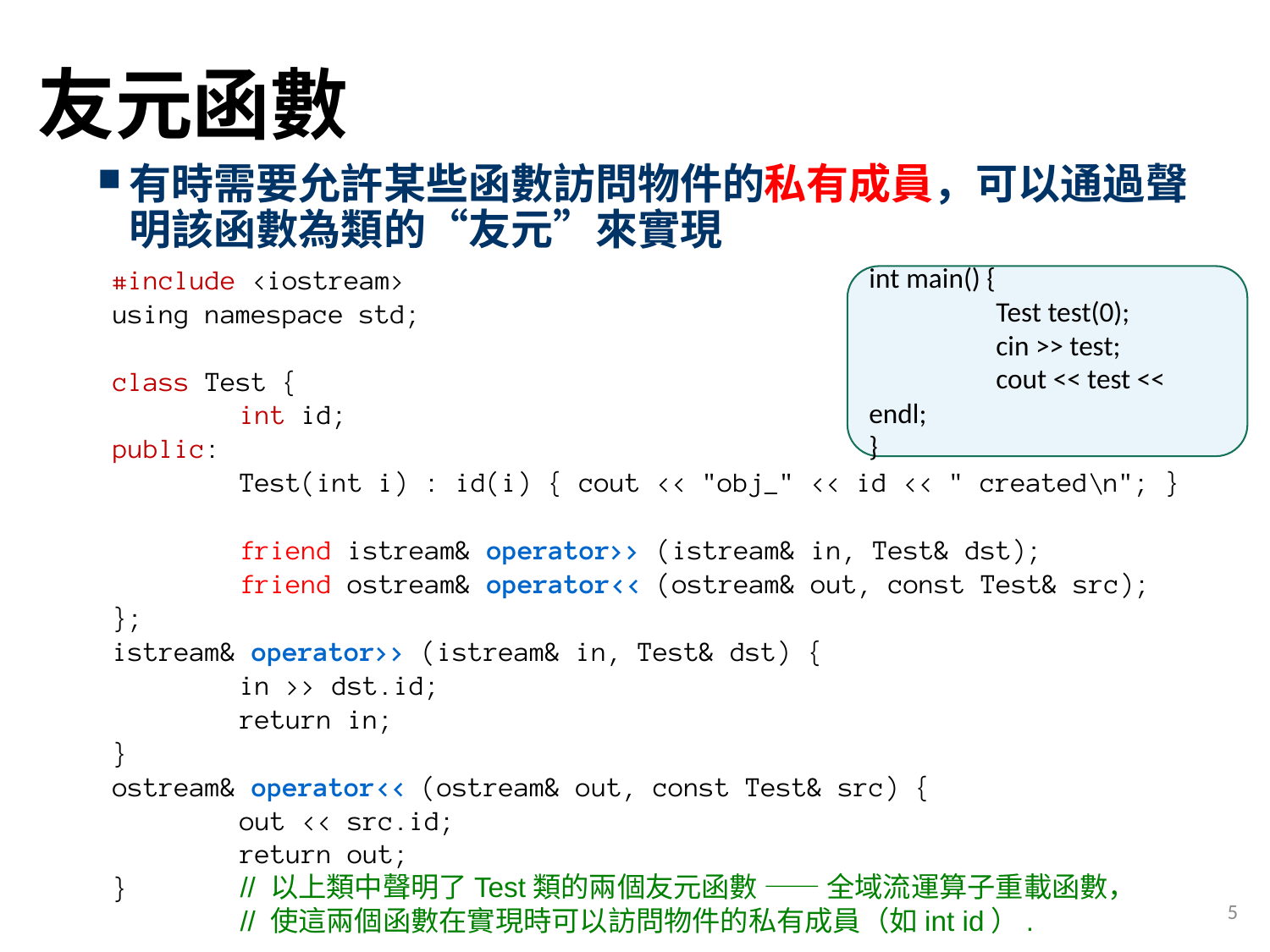

# 友元函數
有時需要允許某些函數訪問物件的私有成員，可以通過聲明該函數為類的“友元”來實現
#include <iostream>
using namespace std;

class Test {
	int id;
public:
	Test(int i) : id(i) { cout << "obj_" << id << " created\n"; }

	friend istream& operator>> (istream& in, Test& dst);
	friend ostream& operator<< (ostream& out, const Test& src);
};
istream& operator>> (istream& in, Test& dst) {
	in >> dst.id;
	return in;
}
ostream& operator<< (ostream& out, const Test& src) {
	out << src.id;
	return out;
} 	// 以上類中聲明了Test類的兩個友元函數 —— 全域流運算子重載函數，
	// 使這兩個函數在實現時可以訪問物件的私有成員（如int id）.
int main() {
	Test test(0);
	cin >> test;
	cout << test << endl;
}
5